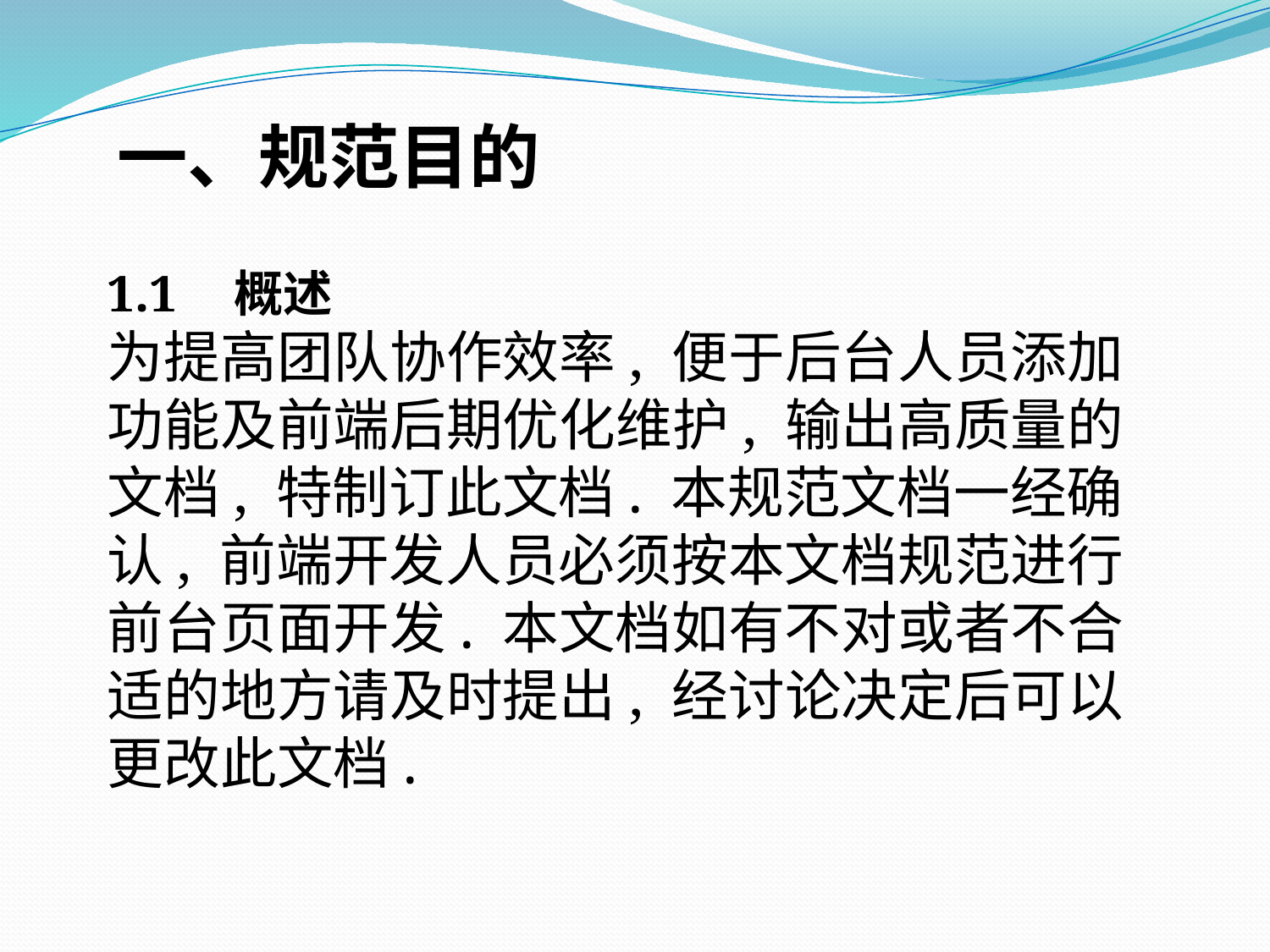

一、规范目的
1.1	概述
为提高团队协作效率, 便于后台人员添加功能及前端后期优化维护, 输出高质量的文档, 特制订此文档. 本规范文档一经确认, 前端开发人员必须按本文档规范进行前台页面开发. 本文档如有不对或者不合适的地方请及时提出, 经讨论决定后可以更改此文档.